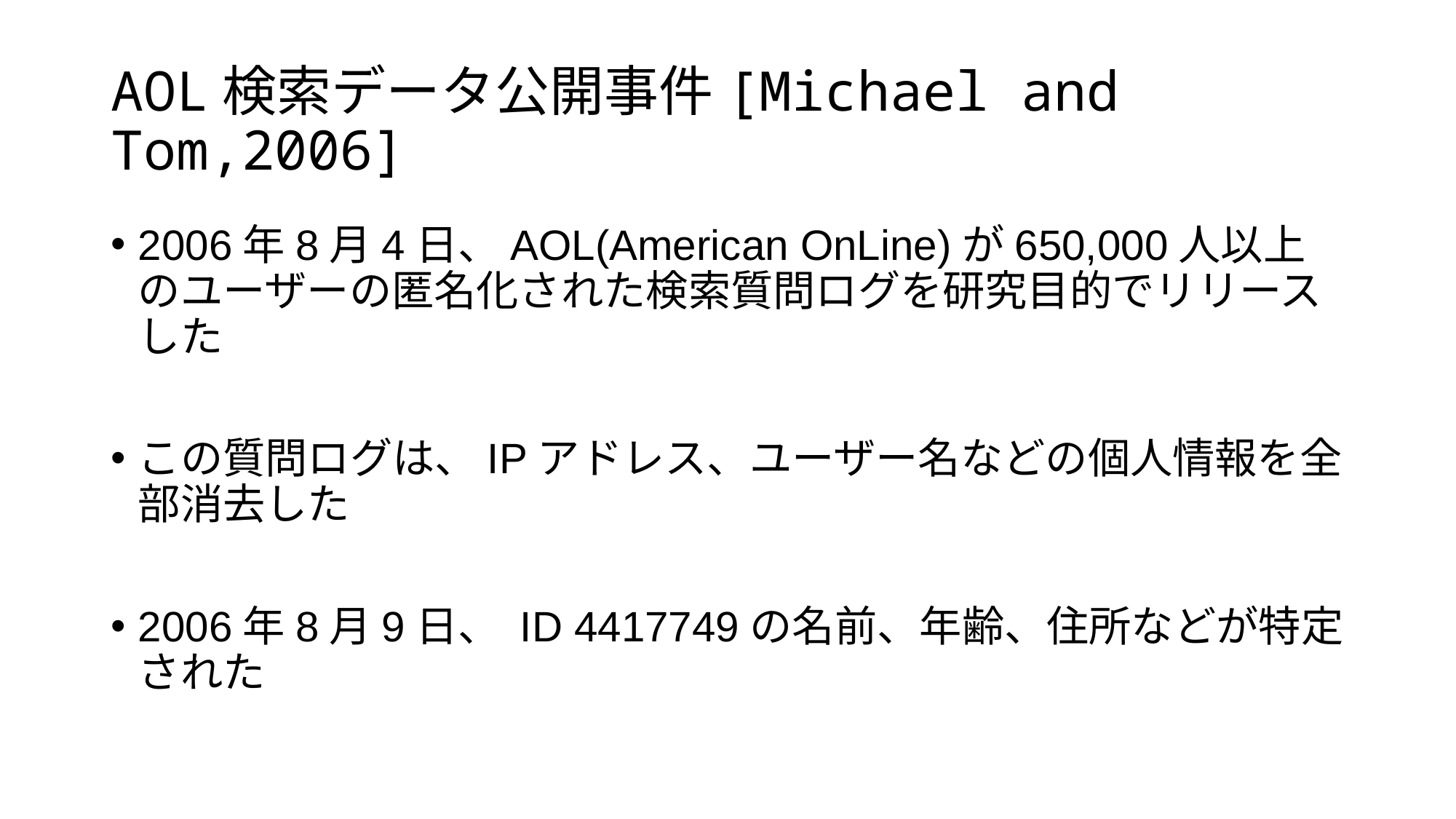

# AOL検索データ公開事件[Michael and Tom,2006]
2006年8月4日、AOL(American OnLine)が650,000人以上のユーザーの匿名化された検索質問ログを研究目的でリリースした

この質問ログは、IPアドレス、ユーザー名などの個人情報を全部消去した

2006年8月9日、 ID 4417749の名前、年齢、住所などが特定された